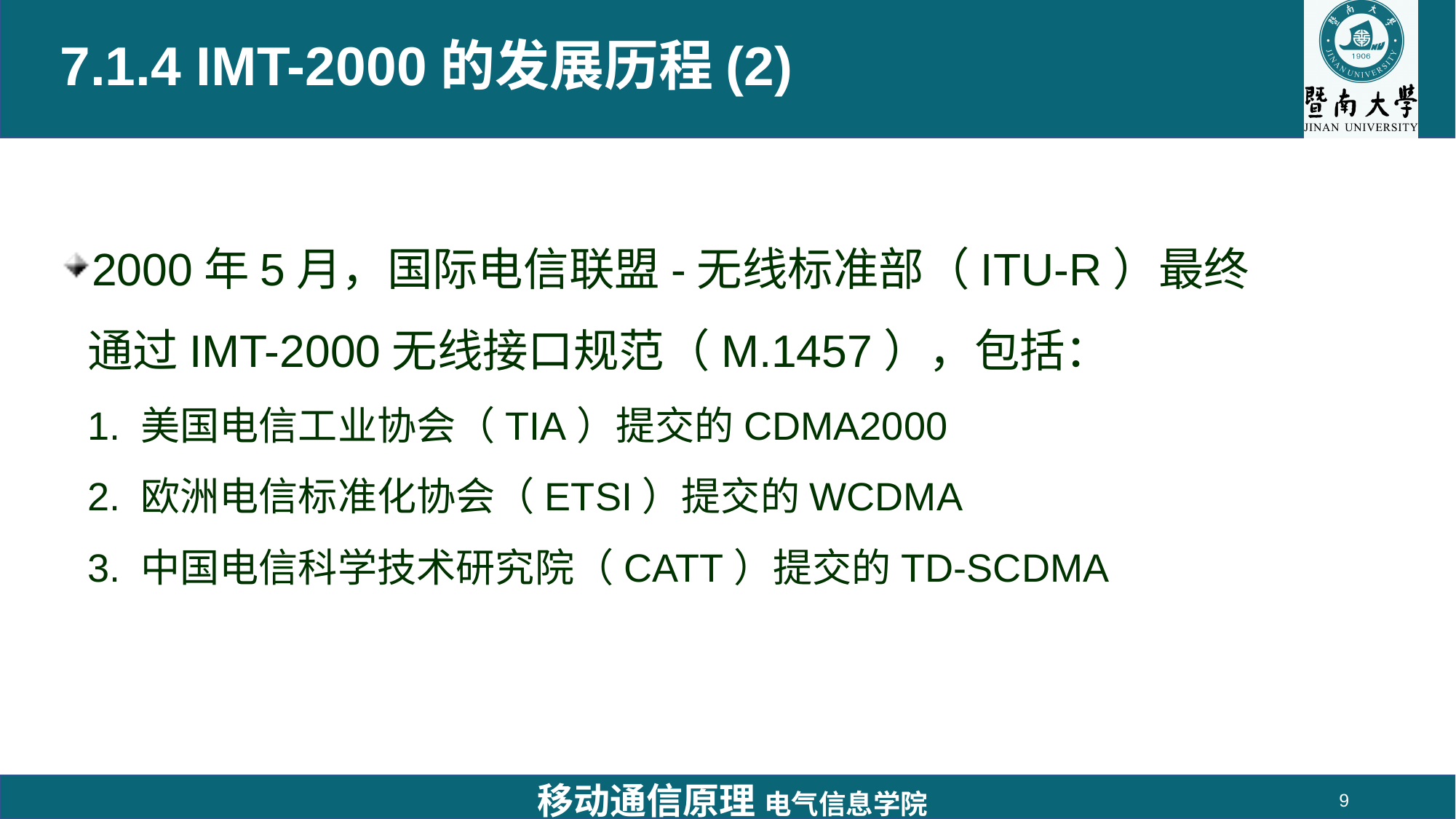

# 7.1.4 IMT-2000的发展历程(2)‏
2000年5月，国际电信联盟-无线标准部（ITU-R）最终通过IMT-2000无线接口规范（M.1457），包括：
1. 美国电信工业协会（TIA）提交的CDMA2000
2. 欧洲电信标准化协会（ETSI）提交的WCDMA
3. 中国电信科学技术研究院（CATT）提交的TD-SCDMA

移动通信原理 电气信息学院
9